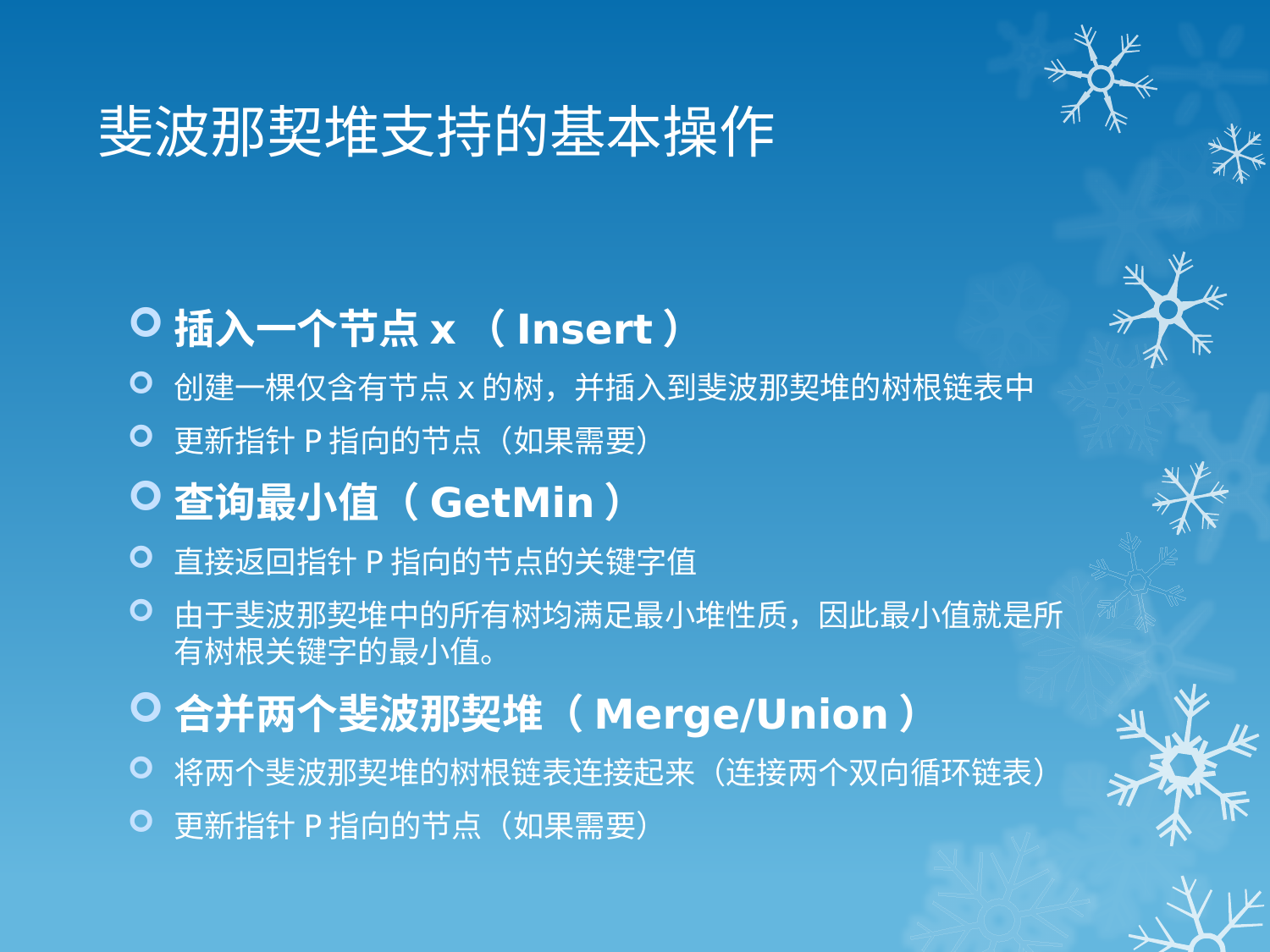

# 斐波那契堆支持的基本操作
插入一个节点x（Insert）
创建一棵仅含有节点x的树，并插入到斐波那契堆的树根链表中
更新指针P指向的节点（如果需要）
查询最小值（GetMin）
直接返回指针P指向的节点的关键字值
由于斐波那契堆中的所有树均满足最小堆性质，因此最小值就是所有树根关键字的最小值。
合并两个斐波那契堆（Merge/Union）
将两个斐波那契堆的树根链表连接起来（连接两个双向循环链表）
更新指针P指向的节点（如果需要）